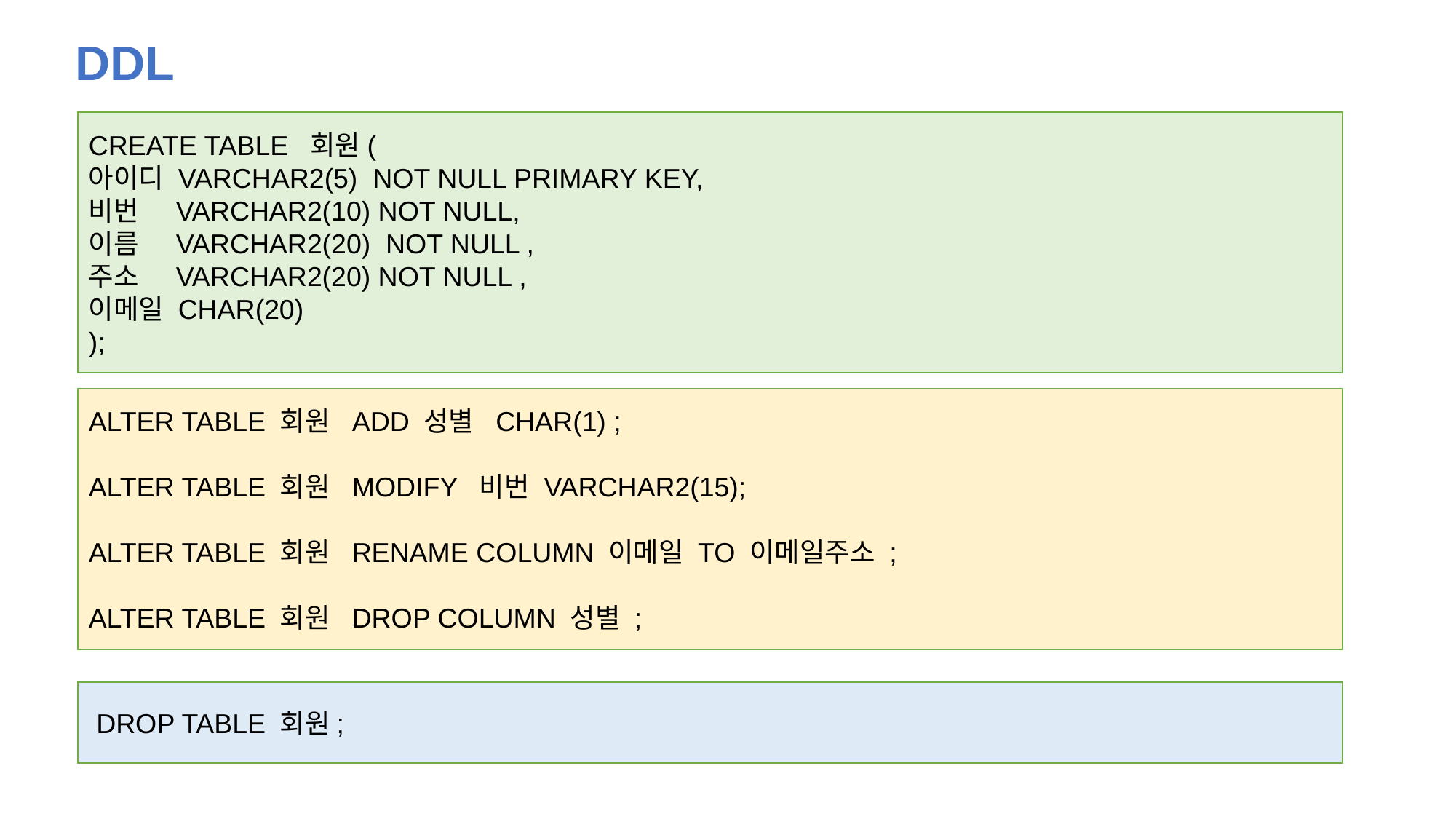

DDL
CREATE TABLE  회원(
아이디 VARCHAR2(5)  NOT NULL PRIMARY KEY,
비번    VARCHAR2(10) NOT NULL,
이름    VARCHAR2(20)  NOT NULL ,
주소    VARCHAR2(20) NOT NULL ,
이메일 CHAR(20)
);
ALTER TABLE 회원  ADD 성별  CHAR(1) ;

ALTER TABLE 회원  MODIFY  비번 VARCHAR2(15);

ALTER TABLE 회원  RENAME COLUMN 이메일 TO 이메일주소 ;

ALTER TABLE 회원  DROP COLUMN 성별 ;
 DROP TABLE 회원;